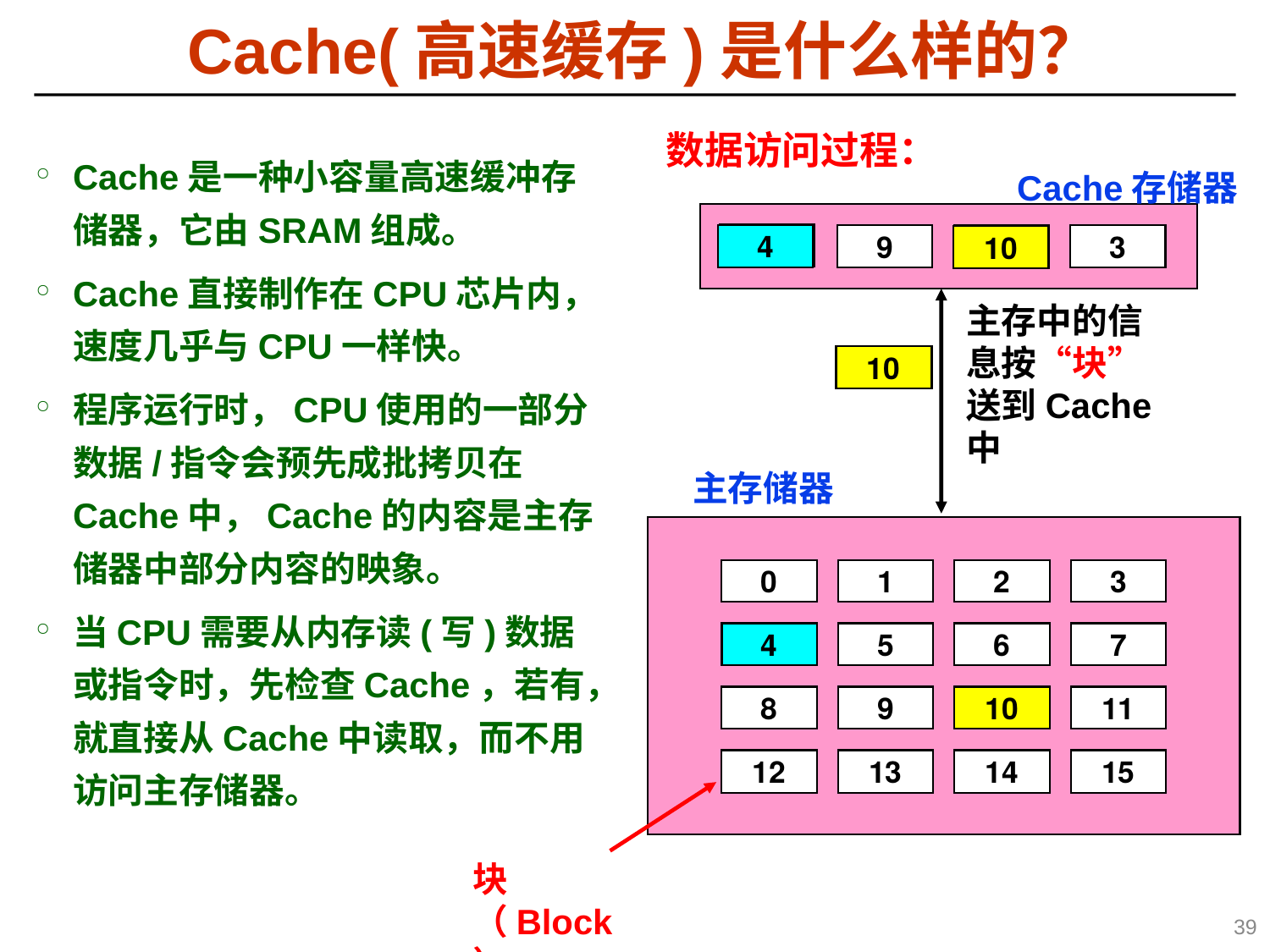

Cache(高速缓存)是什么样的？
数据访问过程：
Cache是一种小容量高速缓冲存储器，它由SRAM组成。
Cache直接制作在CPU芯片内，速度几乎与CPU一样快。
程序运行时，CPU使用的一部分数据/指令会预先成批拷贝在Cache中，Cache的内容是主存储器中部分内容的映象。
当CPU需要从内存读(写)数据或指令时，先检查Cache，若有，就直接从Cache中读取，而不用访问主存储器。
Cache存储器

8
4
9
14
3
10

主存中的信息按“块”送到Cache中
4
10
主存储器

0
1
2
3
4
4
5
6
7
8
9
10
10
11
12
13
14
15

块（Block）
39